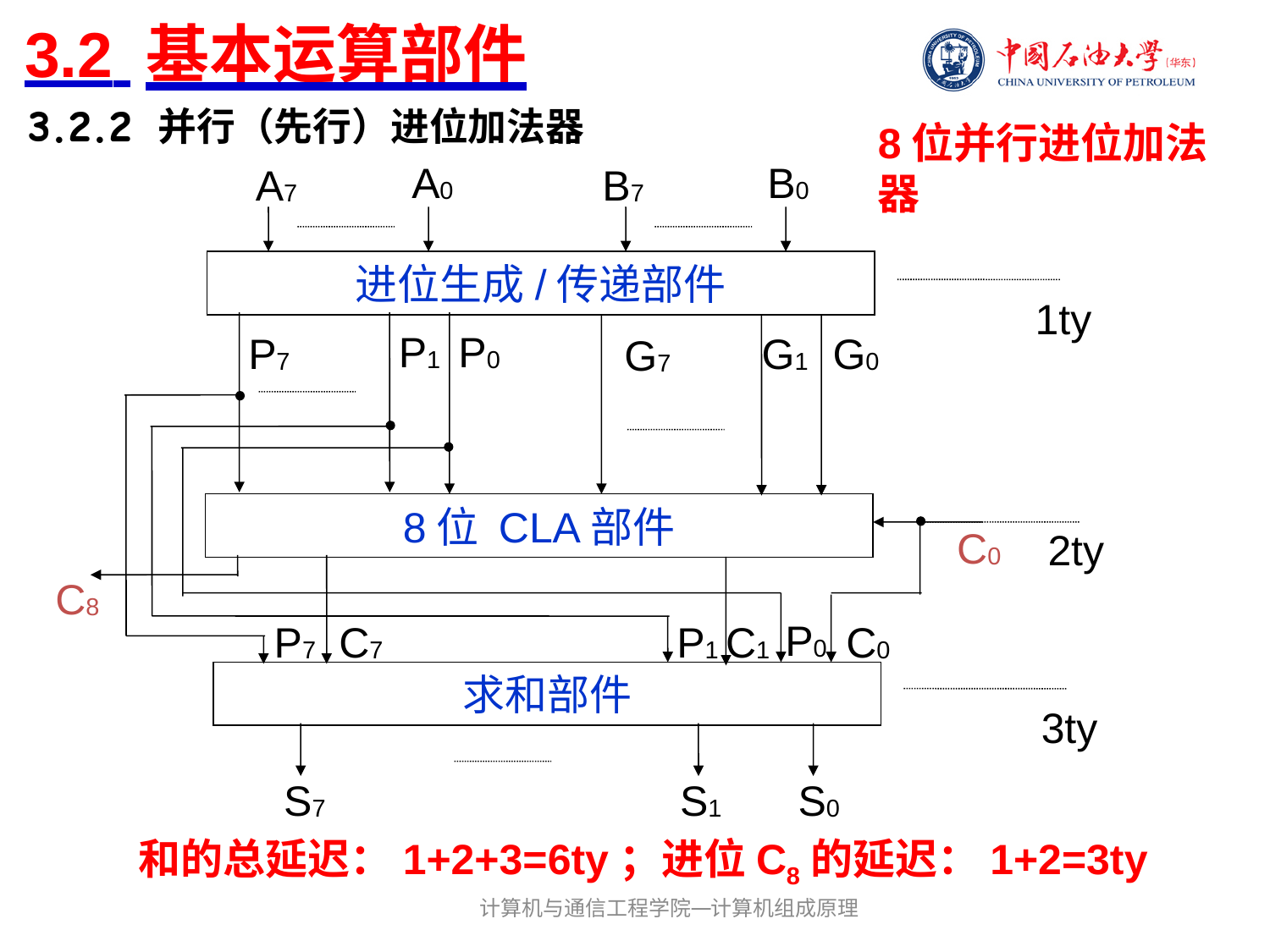

# 3.2 基本运算部件
3.2.2 并行（先行）进位加法器
8位并行进位加法器
A0
B0
A7
B7

进位生成/传递部件

     1ty

P1
P0
P7
G1
G0
G7

8位 CLA部件
C0

2ty

C8

P0
P7
C7
P1
C1
C0

求和部件

3ty

S7
S1
S0
和的总延迟：1+2+3=6ty；进位C8的延迟：1+2=3ty

计算机与通信工程学院—计算机组成原理
28